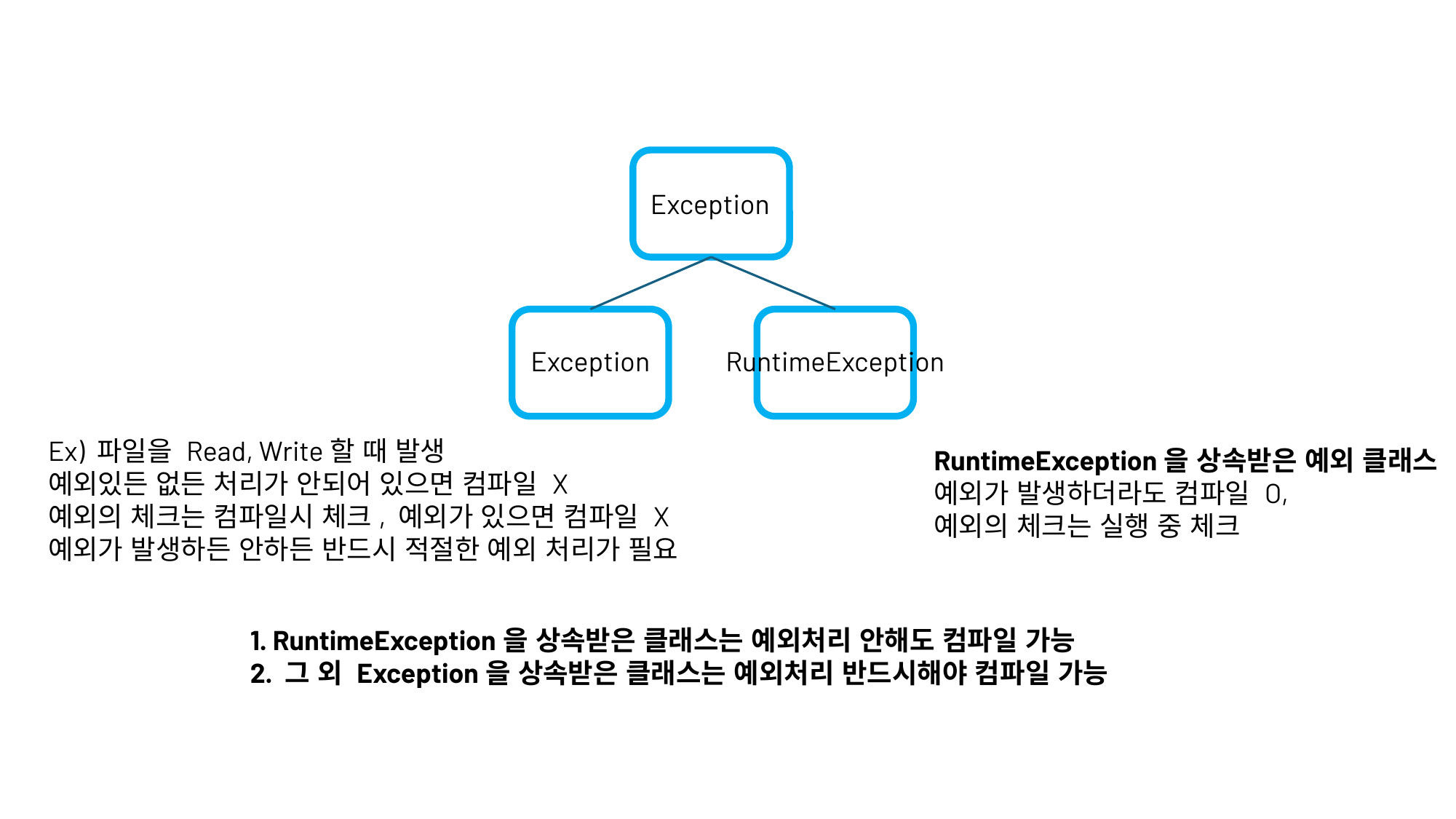

Exception

Exception
RuntimeException
Ex) 파일을 Read, Write할 때 발생
예외있든 없든 처리가 안되어 있으면 컴파일 X
예외의 체크는 컴파일시 체크, 예외가 있으면 컴파일 X
예외가 발생하든 안하든 반드시 적절한 예외 처리가 필요
RuntimeException을 상속받은 예외 클래스
예외가 발생하더라도 컴파일 O,
예외의 체크는 실행 중 체크
1. RuntimeException을 상속받은 클래스는 예외처리 안해도 컴파일 가능
2. 그 외 Exception을 상속받은 클래스는 예외처리 반드시해야 컴파일 가능